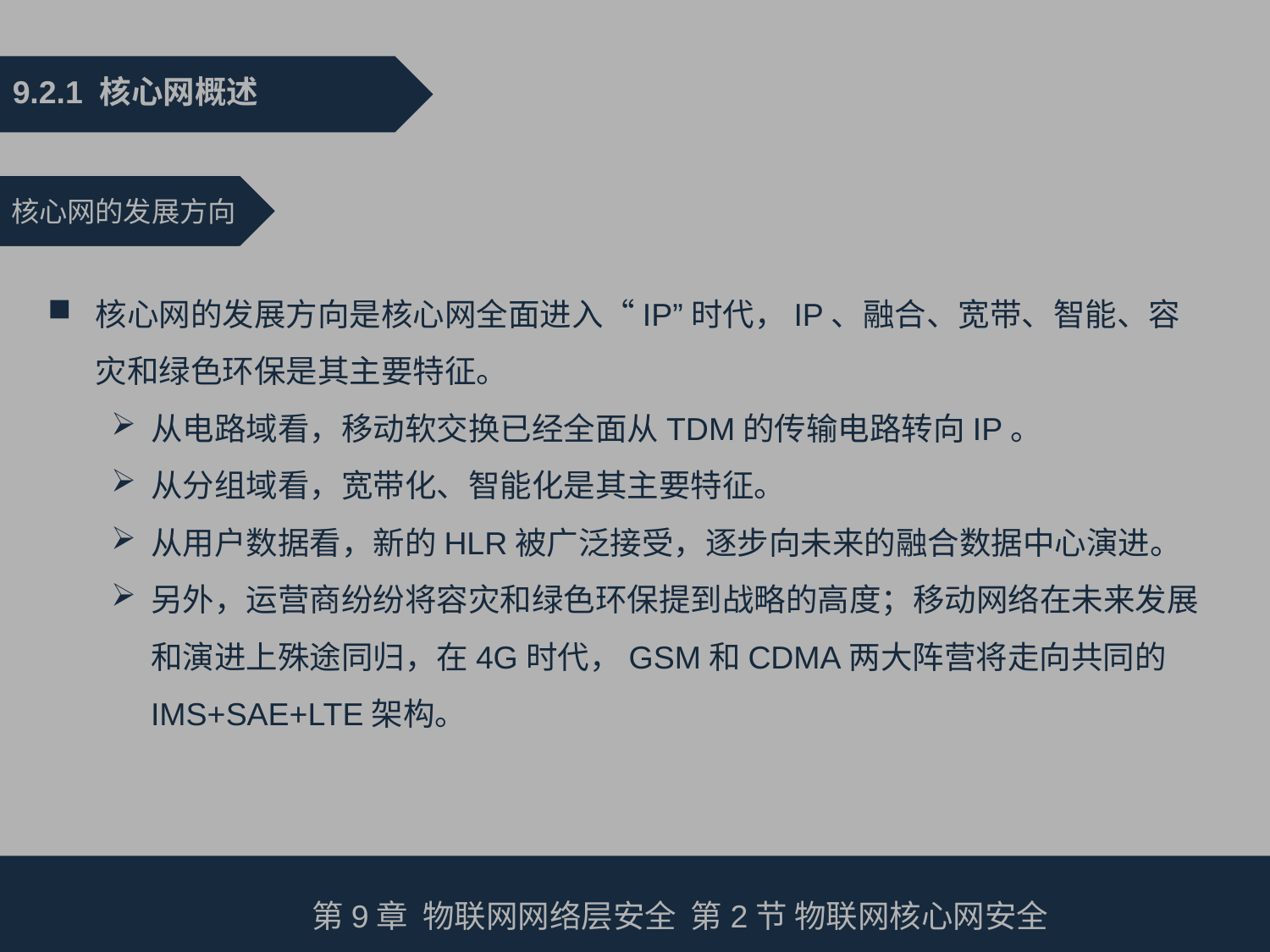

9.2.1 核心网概述
核心网的发展方向
核心网的发展方向是核心网全面进入“IP”时代，IP、融合、宽带、智能、容灾和绿色环保是其主要特征。
从电路域看，移动软交换已经全面从TDM的传输电路转向IP。
从分组域看，宽带化、智能化是其主要特征。
从用户数据看，新的HLR被广泛接受，逐步向未来的融合数据中心演进。
另外，运营商纷纷将容灾和绿色环保提到战略的高度；移动网络在未来发展和演进上殊途同归，在4G时代，GSM和CDMA两大阵营将走向共同的IMS+SAE+LTE架构。
第9章  物联网网络层安全  第2节 物联网核心网安全